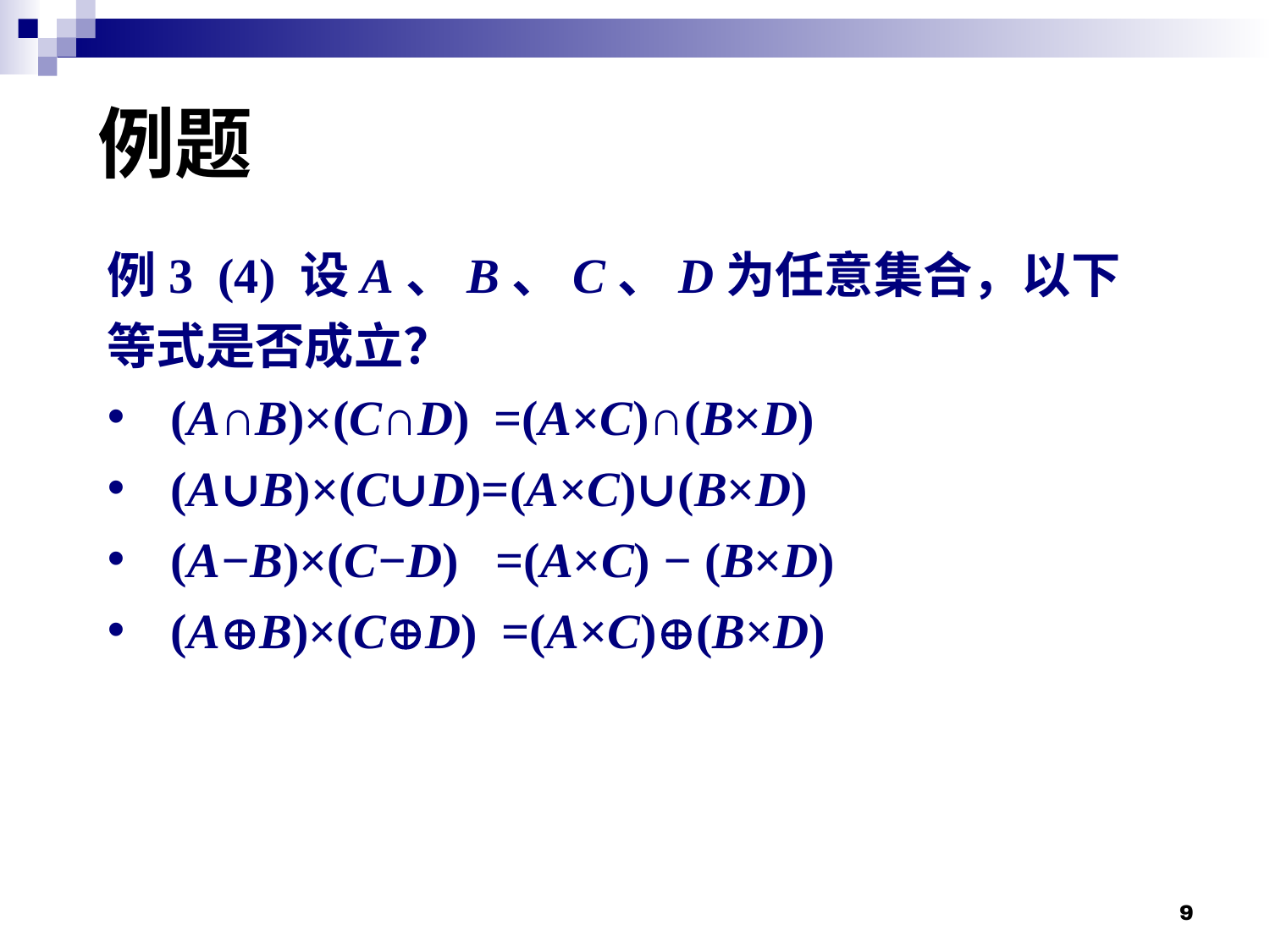

# 例题
例3  (4) 设A、B、C、D为任意集合，以下等式是否成立？
(A∩B)×(C∩D)  =(A×C)∩(B×D)
(A∪B)×(C∪D)=(A×C)∪(B×D)
(A−B)×(C−D)   =(A×C) − (B×D)
(A⊕B)×(C⊕D)  =(A×C)⊕(B×D)

9